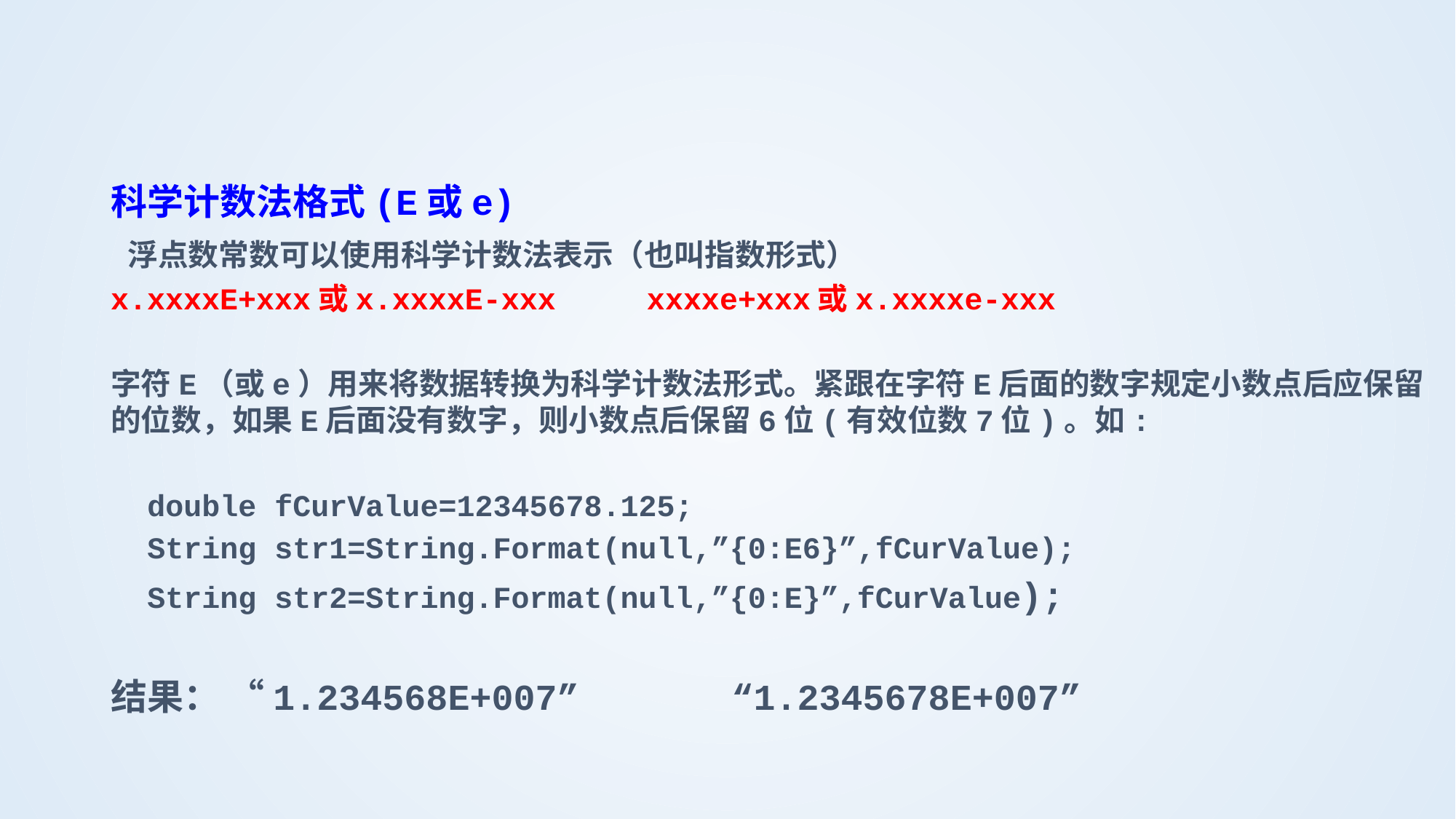

#
科学计数法格式(E或e)
 浮点数常数可以使用科学计数法表示（也叫指数形式）
x.xxxxE+xxx或x.xxxxE-xxx     xxxxe+xxx或x.xxxxe-xxx

字符E（或e）用来将数据转换为科学计数法形式。紧跟在字符E后面的数字规定小数点后应保留的位数，如果E后面没有数字，则小数点后保留6位(有效位数7位)。如:

  double fCurValue=12345678.125;
  String str1=String.Format(null,”{0:E6}”,fCurValue);
  String str2=String.Format(null,”{0:E}”,fCurValue);

结果： “1.234568E+007”       “1.2345678E+007”